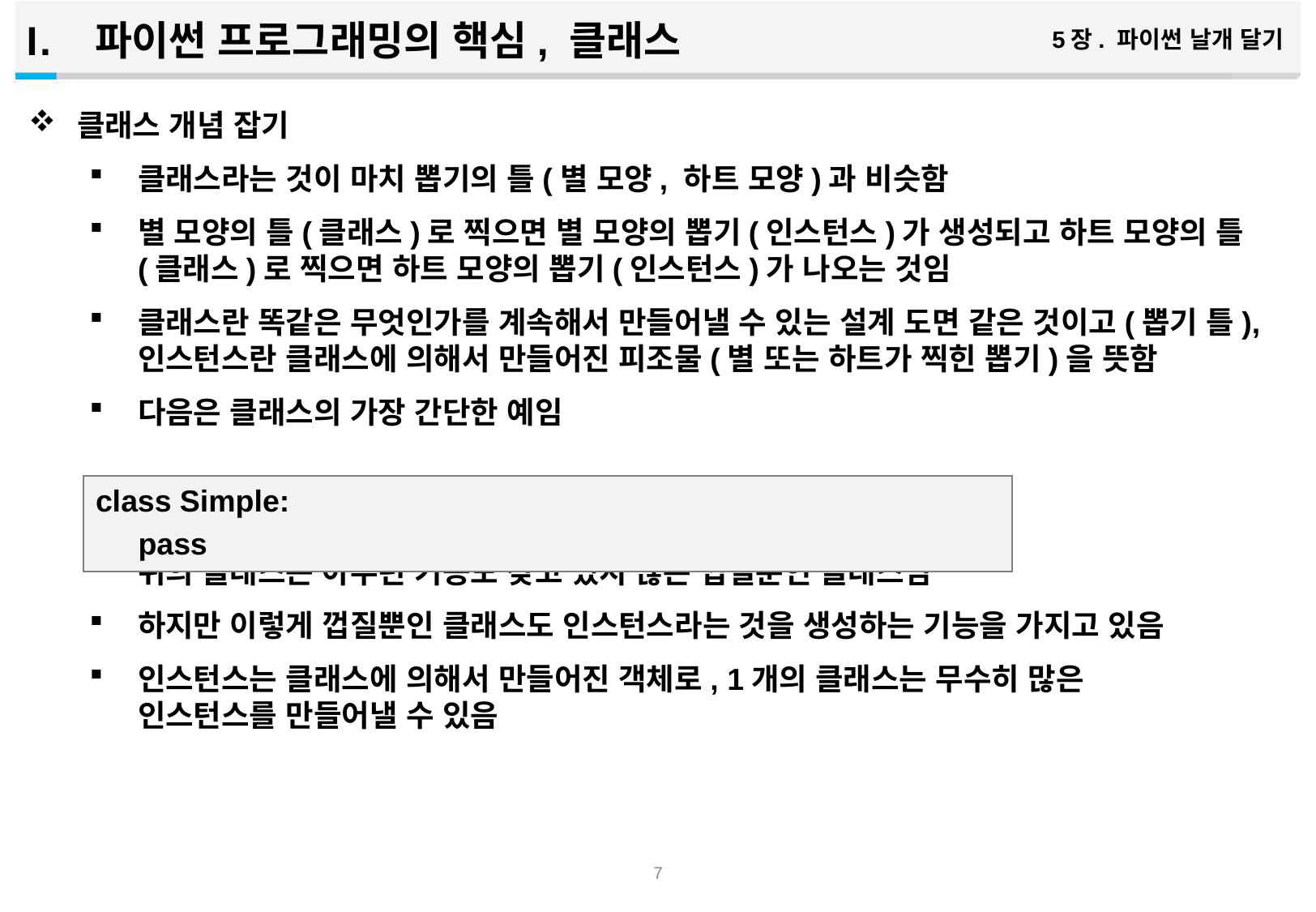

파이썬 프로그래밍의 핵심, 클래스
5장. 파이썬 날개 달기
클래스 개념 잡기
클래스라는 것이 마치 뽑기의 틀(별 모양, 하트 모양)과 비슷함
별 모양의 틀(클래스)로 찍으면 별 모양의 뽑기(인스턴스)가 생성되고 하트 모양의 틀(클래스)로 찍으면 하트 모양의 뽑기(인스턴스)가 나오는 것임
클래스란 똑같은 무엇인가를 계속해서 만들어낼 수 있는 설계 도면 같은 것이고(뽑기 틀), 인스턴스란 클래스에 의해서 만들어진 피조물(별 또는 하트가 찍힌 뽑기)을 뜻함
다음은 클래스의 가장 간단한 예임

위의 클래스는 아무런 기능도 갖고 있지 않은 껍질뿐인 클래스임
하지만 이렇게 껍질뿐인 클래스도 인스턴스라는 것을 생성하는 기능을 가지고 있음
인스턴스는 클래스에 의해서 만들어진 객체로, 1개의 클래스는 무수히 많은             인스턴스를 만들어낼 수 있음
class Simple:
     pass
7